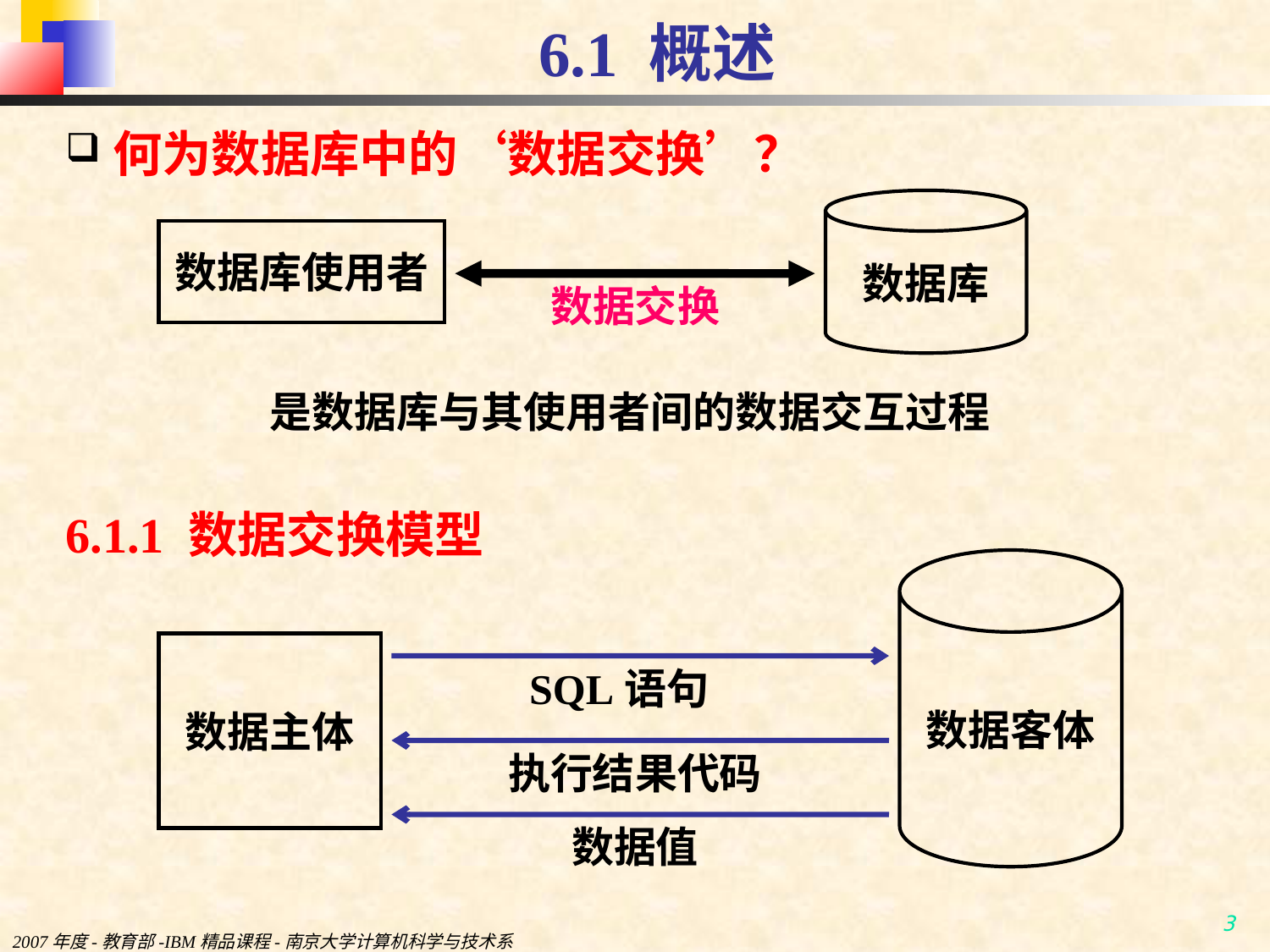

# 6.1 概述
何为数据库中的‘数据交换’？
数据库
数据库使用者

数据交换
是数据库与其使用者间的数据交互过程
6.1.1 数据交换模型

数据客体

数据主体

SQL语句

执行结果代码

数据值
3
2007年度-教育部-IBM精品课程-南京大学计算机科学与技术系